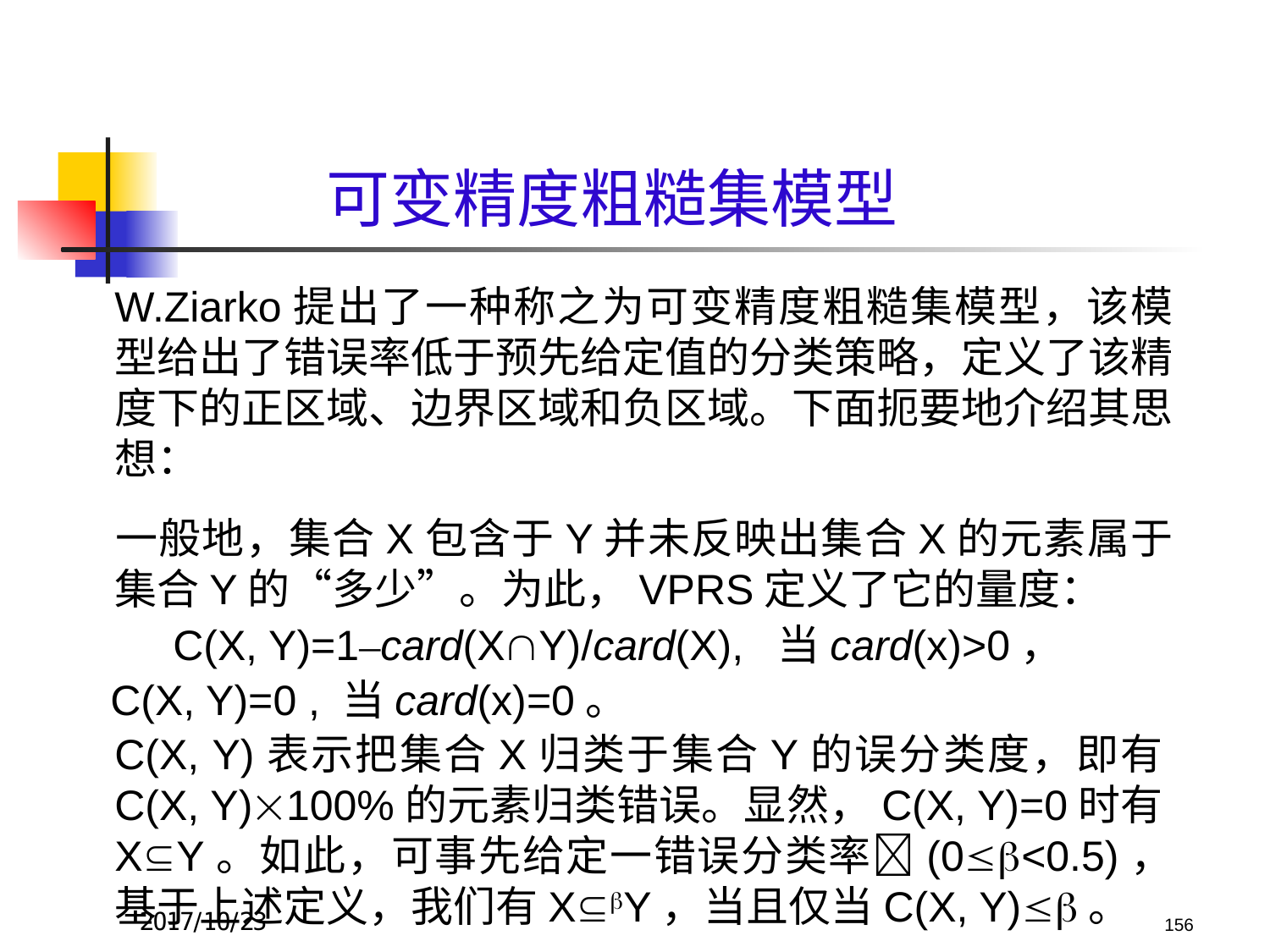

# 可变精度粗糙集模型
	W.Ziarko提出了一种称之为可变精度粗糙集模型，该模型给出了错误率低于预先给定值的分类策略，定义了该精度下的正区域、边界区域和负区域。下面扼要地介绍其思想：
	一般地，集合X包含于Y并未反映出集合X的元素属于集合Y的“多少”。为此，VPRS定义了它的量度：
 C(X, Y)=1–card(X∩Y)/card(X),  当card(x)>0，
     C(X, Y)=0 , 当card(x)=0。
	C(X, Y)表示把集合X归类于集合Y的误分类度，即有C(X, Y)×100%的元素归类错误。显然，C(X, Y)=0时有X⊆Y。如此，可事先给定一错误分类率β(0≤β<0.5)，基于上述定义，我们有X⊆βY，当且仅当C(X, Y)≤β。
2017/10/23
156